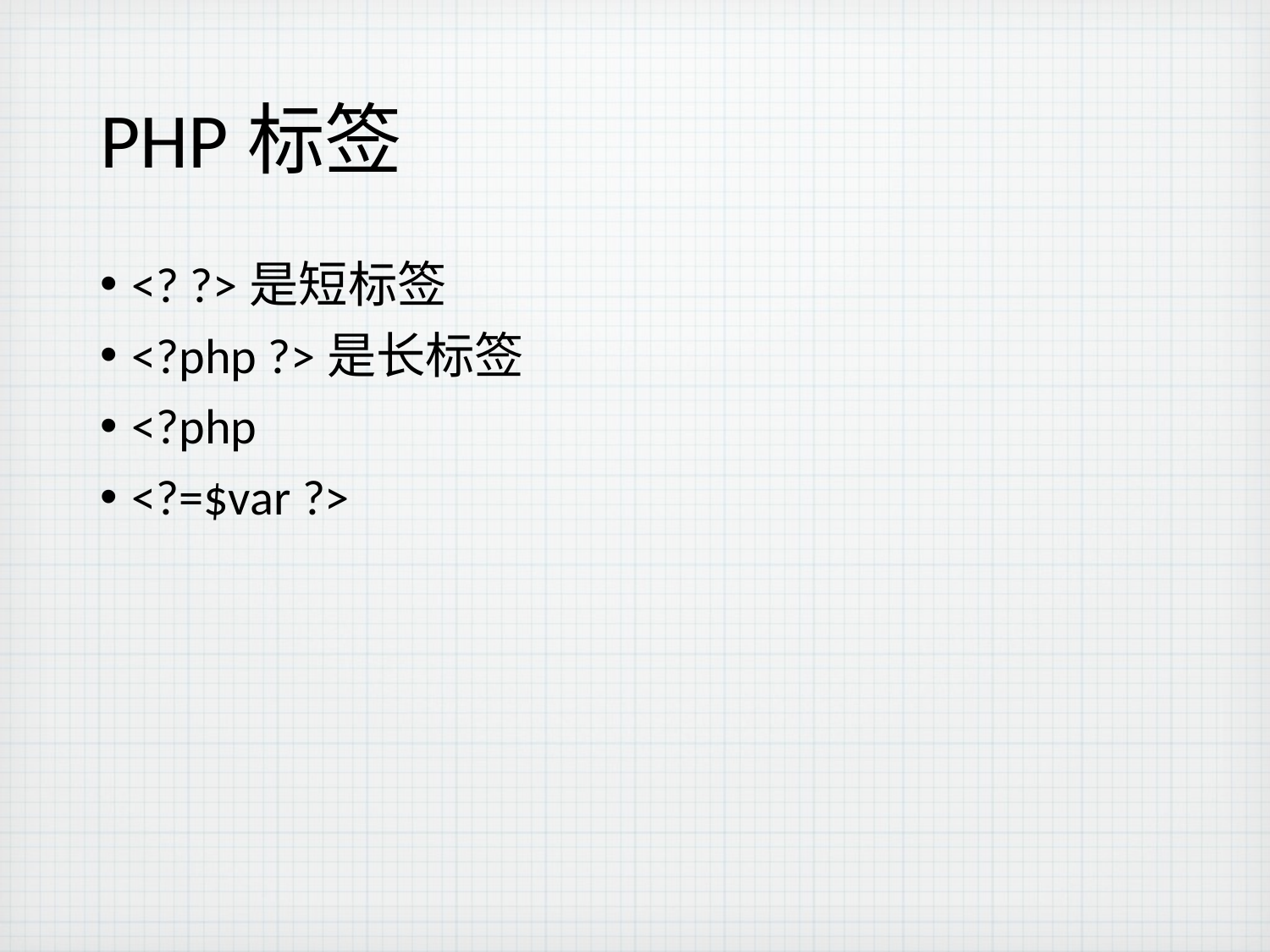

# PHP标签
<? ?>是短标签
<?php ?>是长标签
<?php
<?=$var ?>